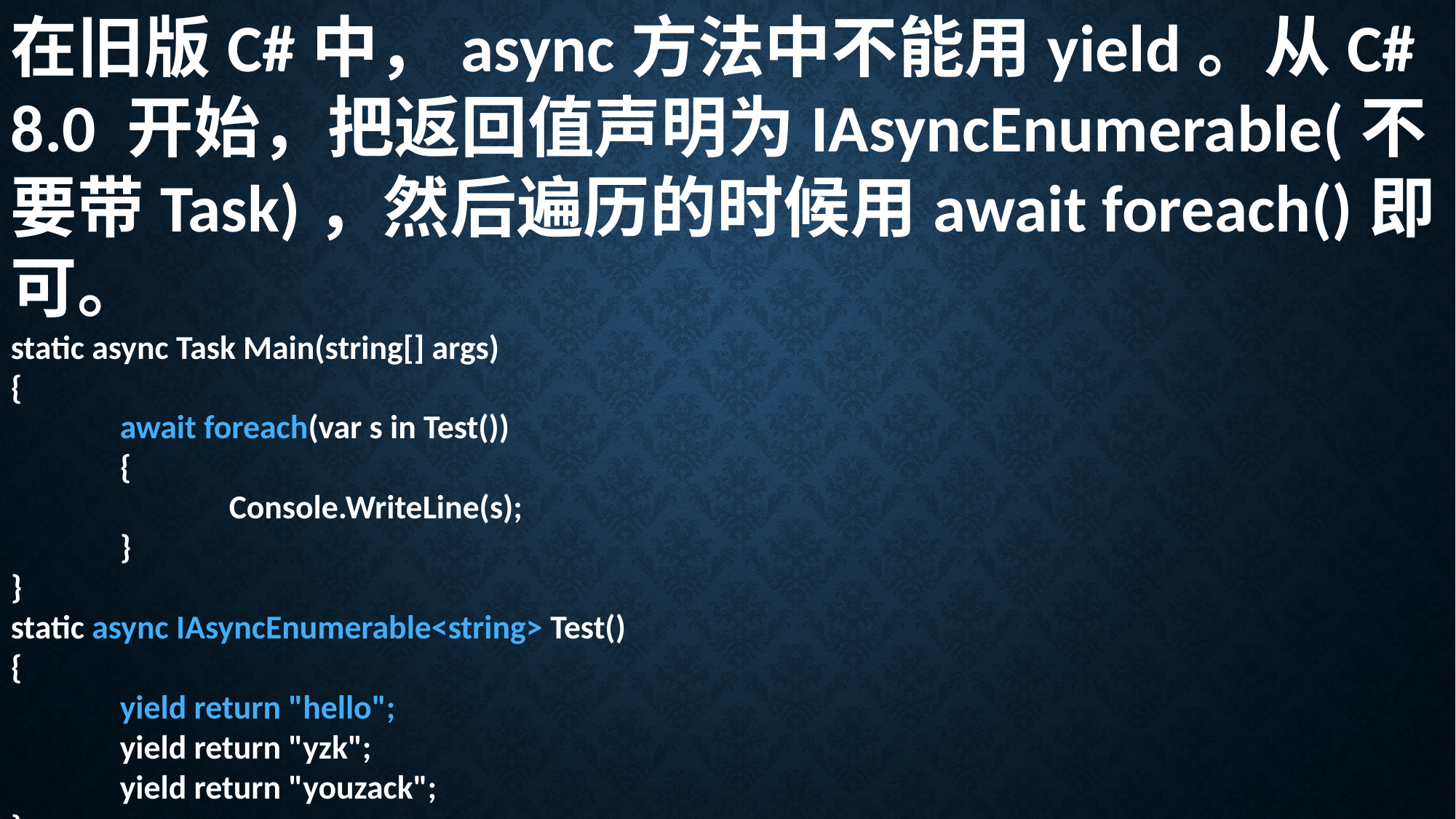

在旧版C#中，async方法中不能用yield。从C# 8.0 开始，把返回值声明为IAsyncEnumerable(不要带Task)，然后遍历的时候用await foreach()即可。
static async Task Main(string[] args)
{
	await foreach(var s in Test())
	{
		Console.WriteLine(s);
	}
}
static async IAsyncEnumerable<string> Test()
{
	yield return "hello";
	yield return "yzk";
	yield return "youzack";
}